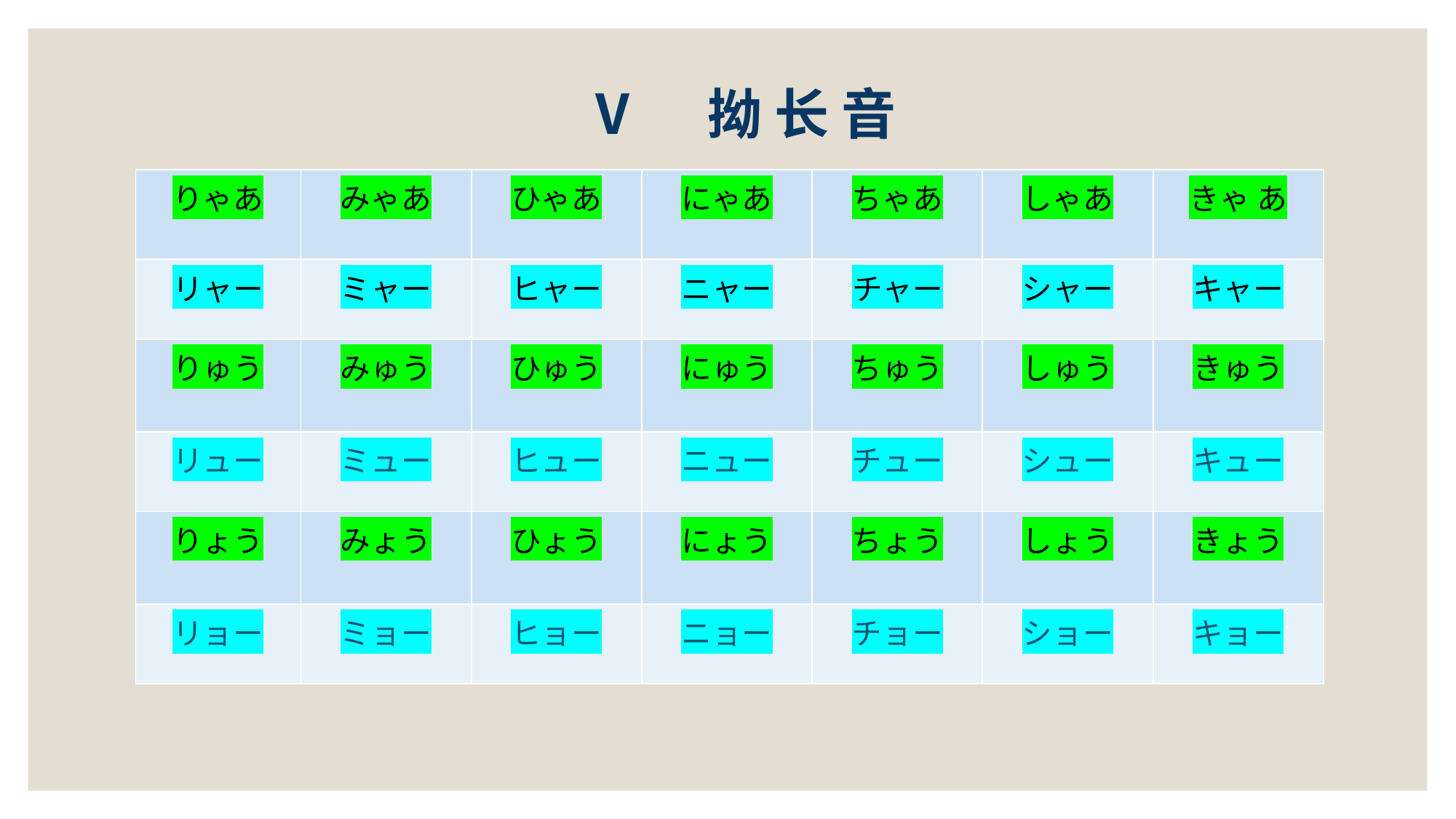

Ⅴ　拗 长 音
| りゃあ | みゃあ | ひゃあ | にゃあ | ちゃあ | しゃあ | きゃ あ |
| --- | --- | --- | --- | --- | --- | --- |
| リャー | ミャー | ヒャー | ニャー | チャー | シャー | キャー |
| りゅう | みゅう | ひゅう | にゅう | ちゅう | しゅう | きゅう |
| リュー | ミュー | ヒュー | ニュー | チュー | シュー | キュー |
| りょう | みょう | ひょう | にょう | ちょう | しょう | きょう |
| リョー | ミョー | ヒョー | ニョー | チョー | ショー | キョー |